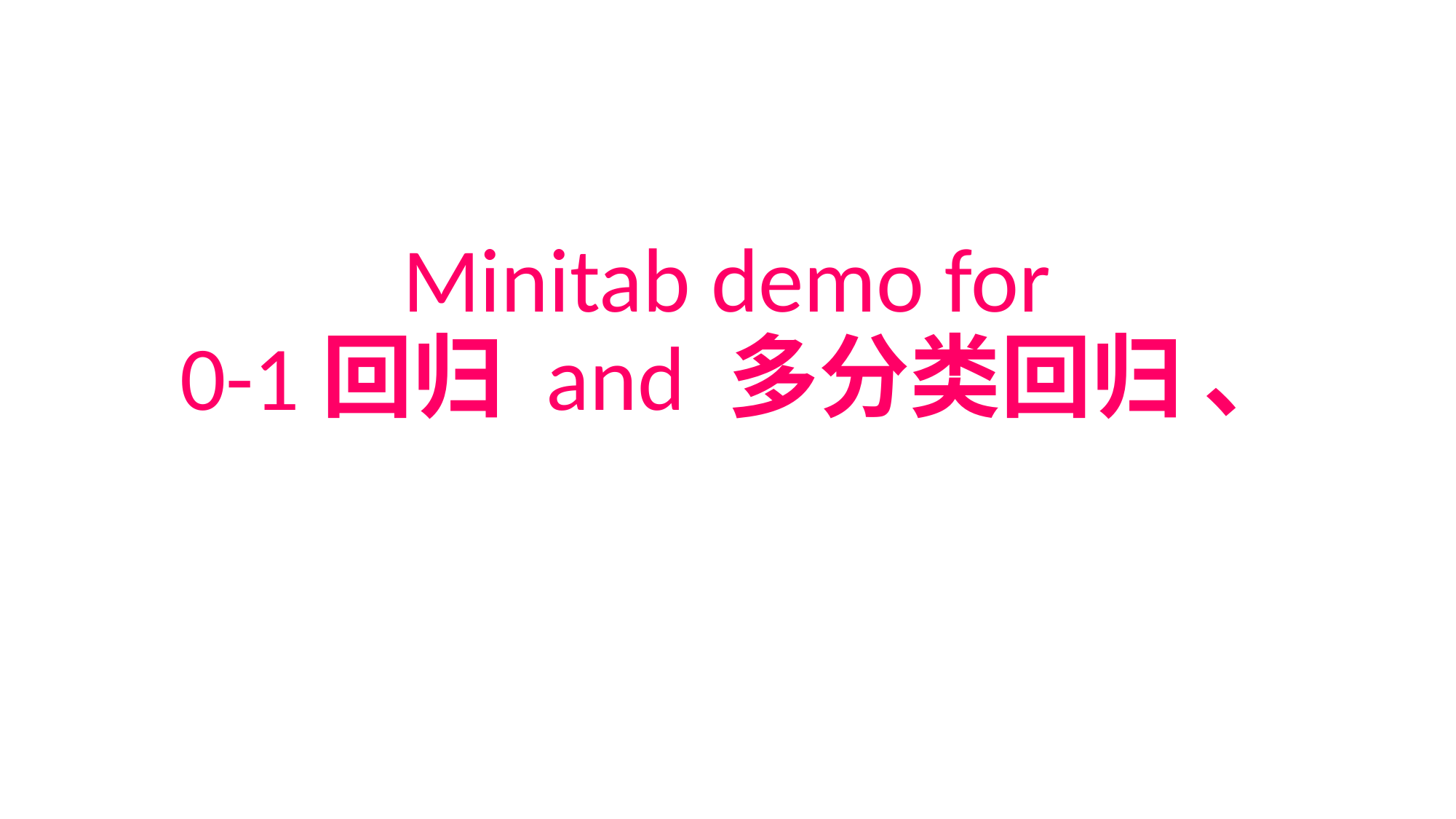

# Minitab demo for 0-1回归 and 多分类回归 、